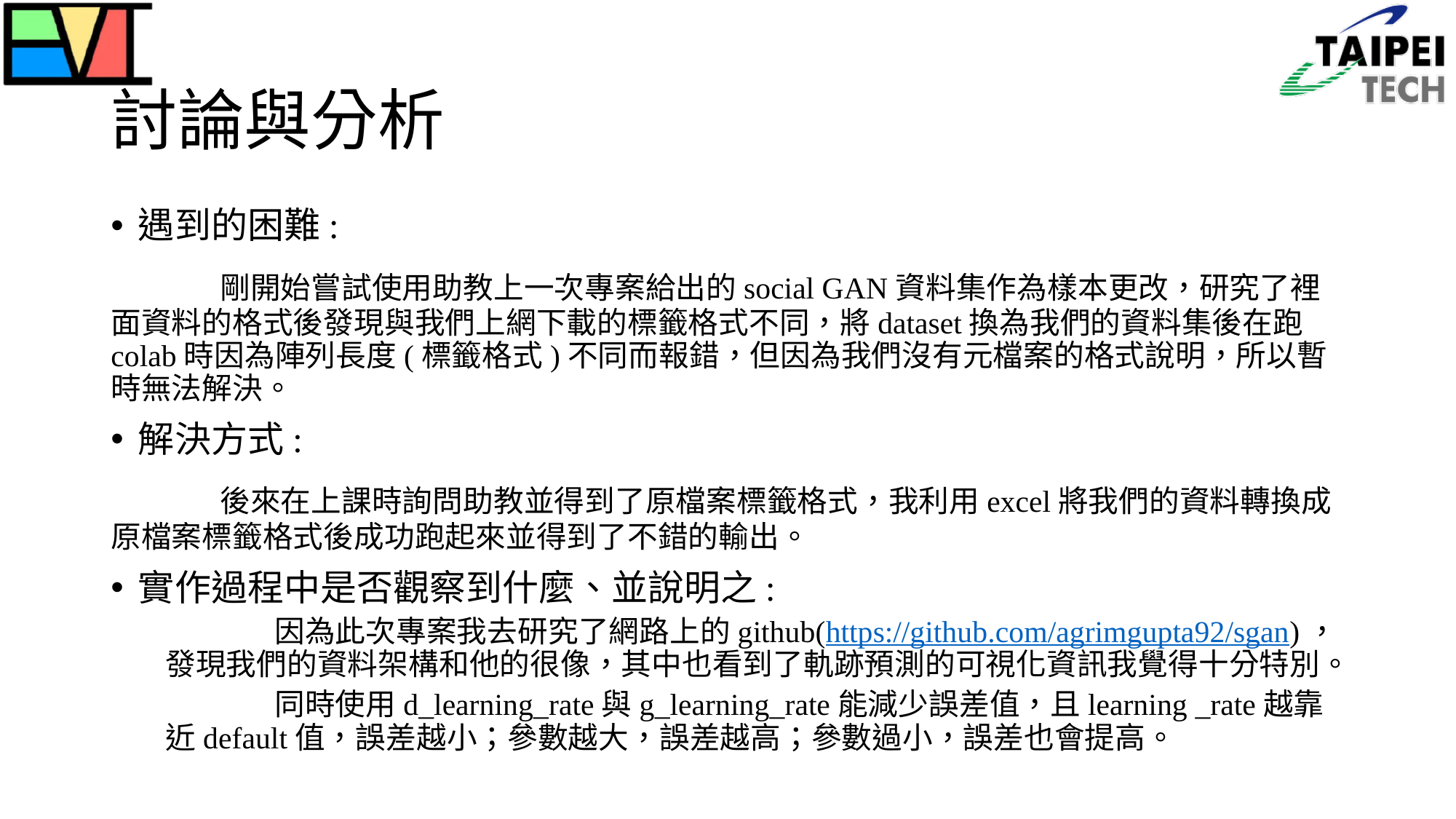

# 討論與分析
遇到的困難:
	剛開始嘗試使用助教上一次專案給出的social GAN資料集作為樣本更改，研究了裡面資料的格式後發現與我們上網下載的標籤格式不同，將dataset換為我們的資料集後在跑colab時因為陣列長度(標籤格式)不同而報錯，但因為我們沒有元檔案的格式說明，所以暫時無法解決。
解決方式:
	後來在上課時詢問助教並得到了原檔案標籤格式，我利用excel將我們的資料轉換成原檔案標籤格式後成功跑起來並得到了不錯的輸出。
實作過程中是否觀察到什麼、並說明之:
	因為此次專案我去研究了網路上的github(https://github.com/agrimgupta92/sgan)，發現我們的資料架構和他的很像，其中也看到了軌跡預測的可視化資訊我覺得十分特別。
	同時使用d_learning_rate與g_learning_rate能減少誤差值，且learning _rate越靠近default值，誤差越小；參數越大，誤差越高；參數過小，誤差也會提高。